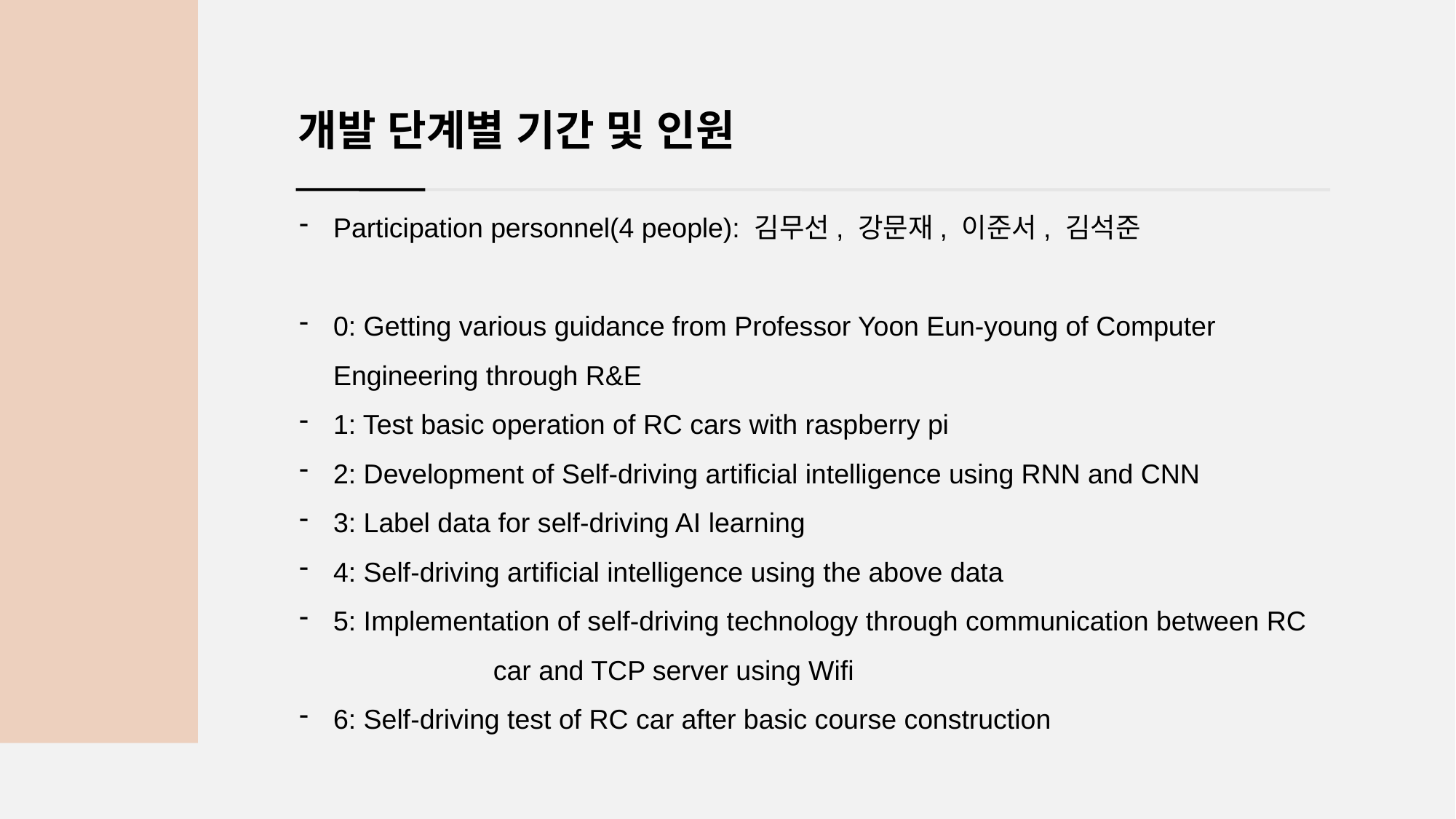

#
개발 단계별 기간 및 인원

Participation personnel(4 people): 김무선, 강문재, 이준서, 김석준

0: Getting various guidance from Professor Yoon Eun-young of Computer Engineering through R&E
1: Test basic operation of RC cars with raspberry pi
2: Development of Self-driving artificial intelligence using RNN and CNN
3: Label data for self-driving AI learning
4: Self-driving artificial intelligence using the above data
5: Implementation of self-driving technology through communication between RC                            car and TCP server using Wifi
6: Self-driving test of RC car after basic course construction